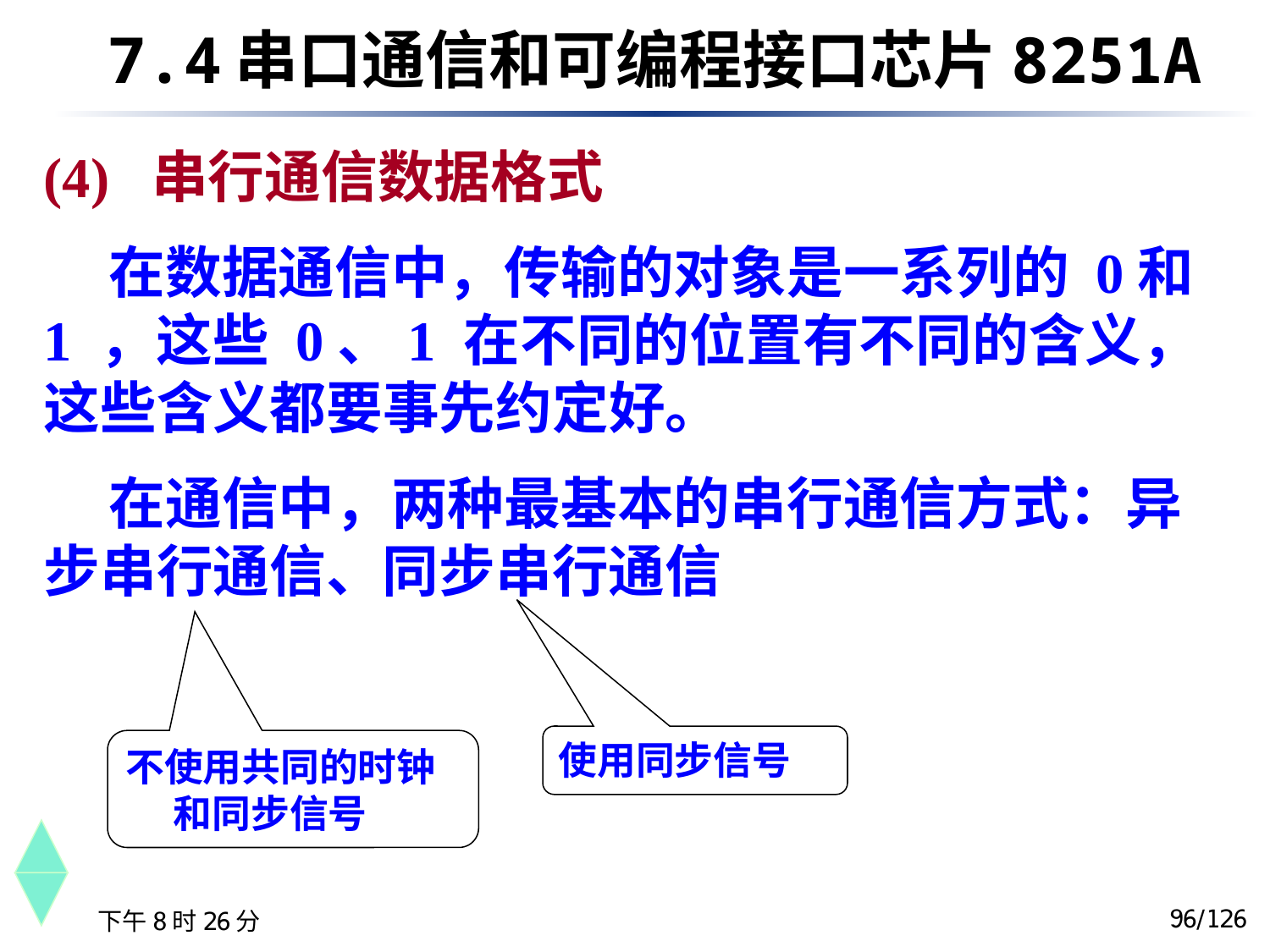

7.4	串口通信和可编程接口芯片8251A
(4)  串行通信数据格式
    在数据通信中，传输的对象是一系列的 0和1 ，这些 0、1 在不同的位置有不同的含义，这些含义都要事先约定好。
    在通信中，两种最基本的串行通信方式：异步串行通信、同步串行通信
使用同步信号
不使用共同的时钟和同步信号
96/126
下午8时26分